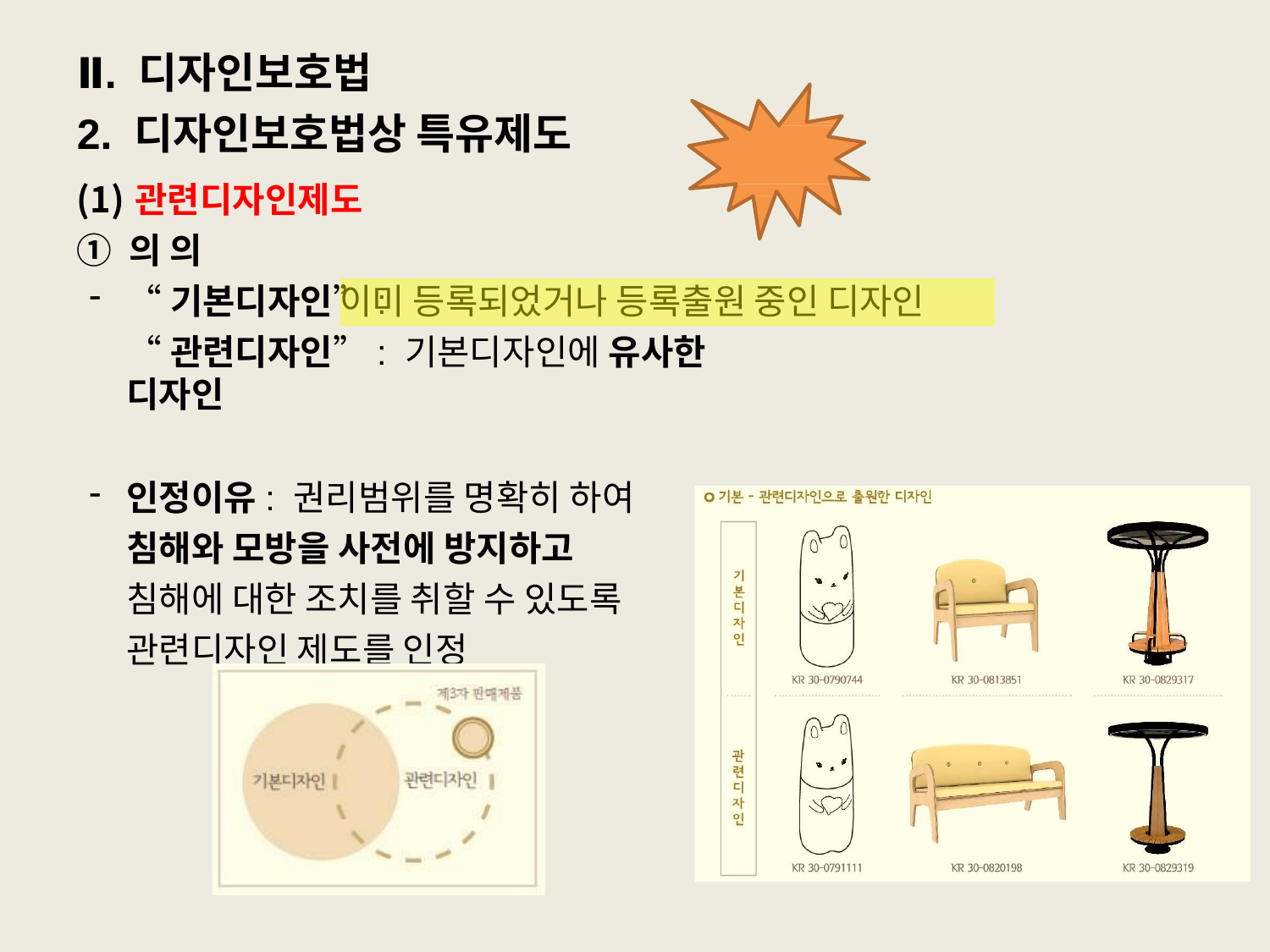

# Ⅱ. 디자인보호법
2. 디자인보호법상 특유제도
관련디자인제도
① 의 의
“기본디자인”:
“관련디자인”: 기본디자인에 유사한 디자인

인정이유: 권리범위를 명확히 하여  침해와 모방을 사전에 방지하고  침해에 대한 조치를 취할 수 있도록  관련디자인 제도를 인정

이미 등록되었거나 등록출원 중인 디자인